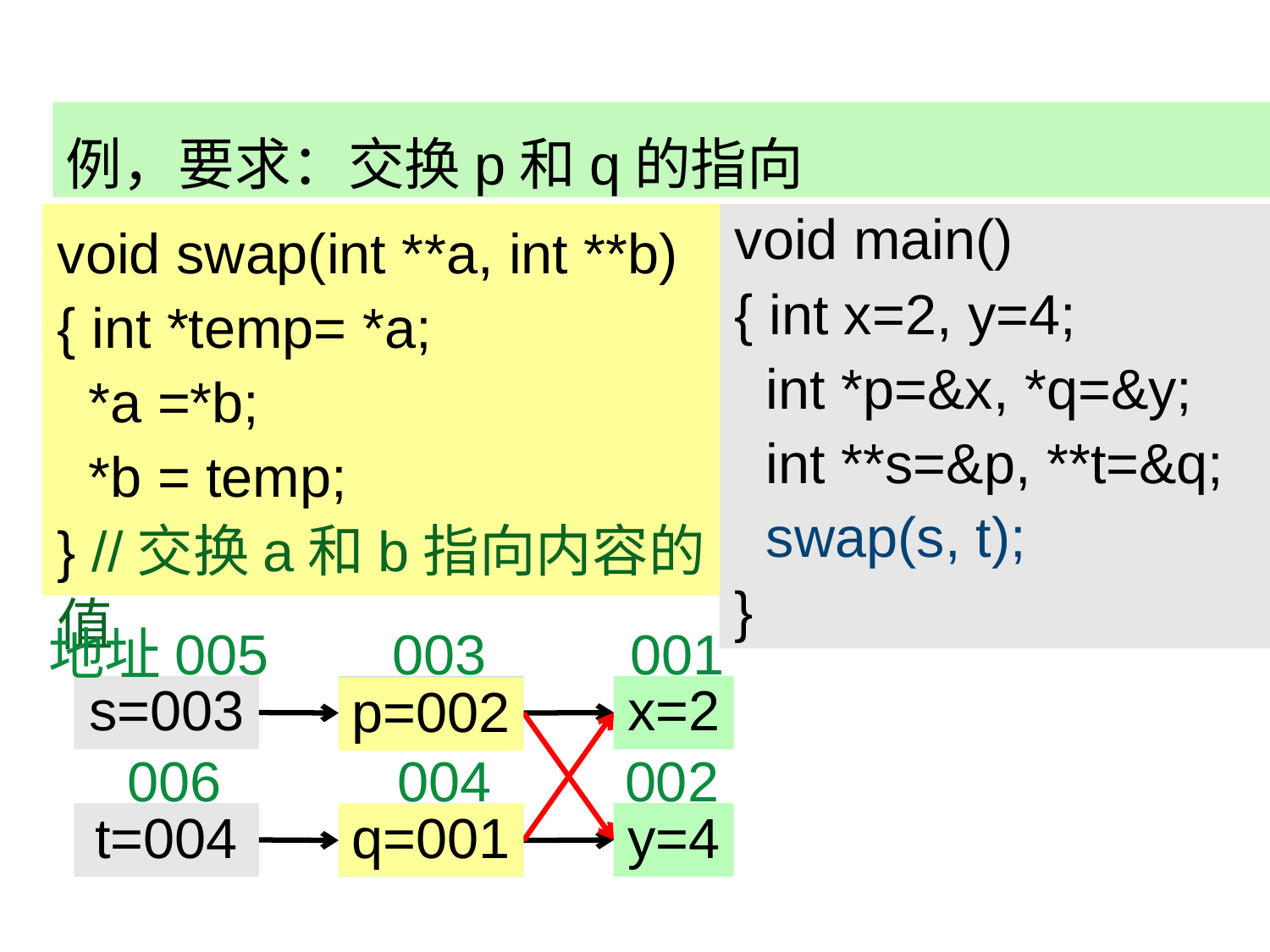

例，要求：交换p和q的指向
void swap(int **a, int **b)
{ int *temp= *a;
  *a =*b;
  *b = temp;
} //交换a和b指向内容的值
void main()
{ int x=2, y=4;
  int *p=&x, *q=&y;
  int **s=&p, **t=&q;
  swap(s, t);
}
地址005
003
001
s=003
x=2
p=001
p=002
006
004
002
q=001
t=004
y=4
q=002